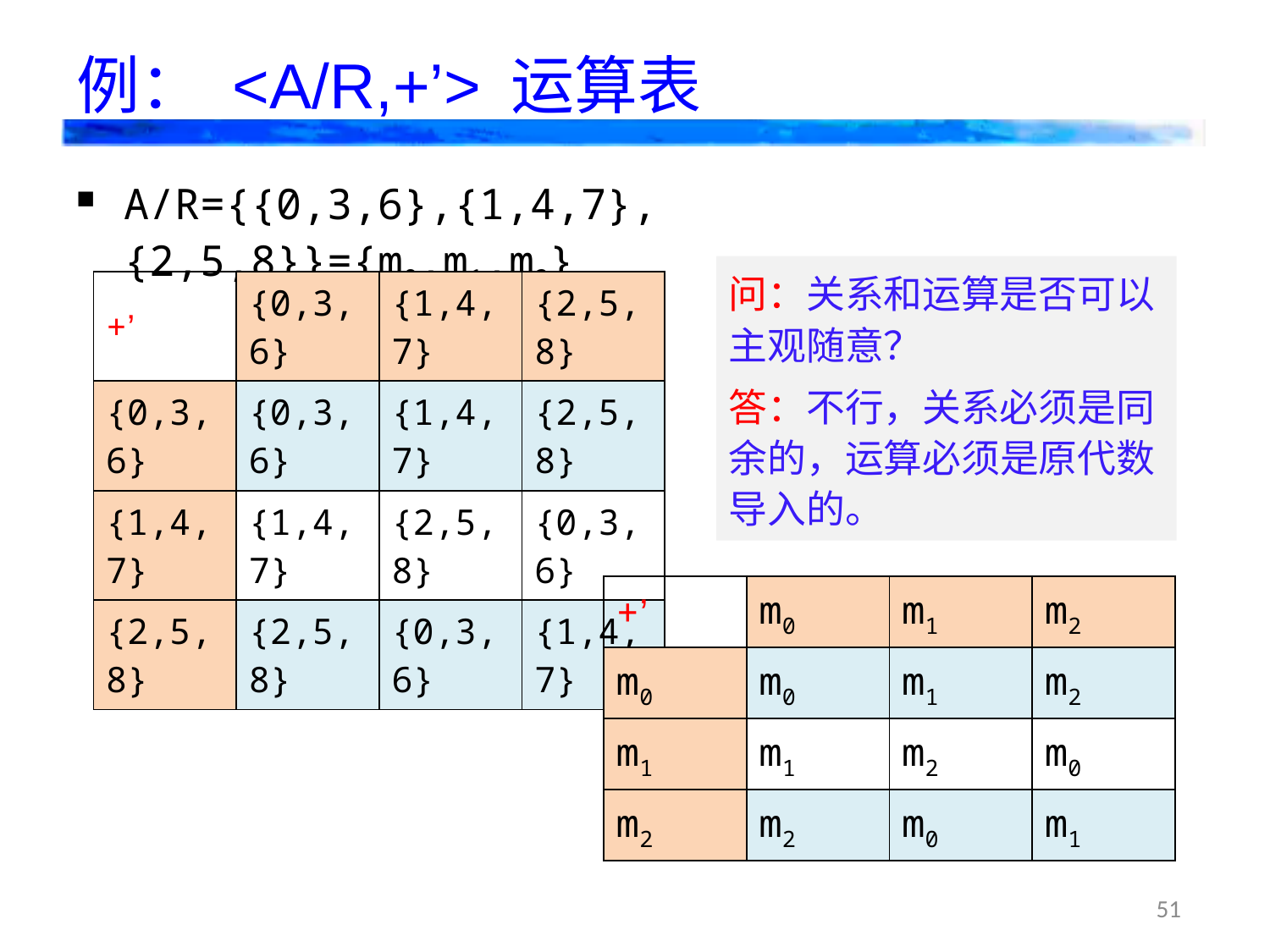

# 例： <A/R,+’> 运算表
A/R={{0,3,6},{1,4,7},{2,5,8}}={m0,m1,m2}

问：关系和运算是否可以主观随意？
答：不行，关系必须是同余的，运算必须是原代数导入的。
| +’ | {0,3,6} | {1,4,7} | {2,5,8} |
| --- | --- | --- | --- |
| {0,3,6} | {0,3,6} | {1,4,7} | {2,5,8} |
| {1,4,7} | {1,4,7} | {2,5,8} | {0,3,6} |
| {2,5,8} | {2,5,8} | {0,3,6} | {1,4,7} |
| +’ | m0 | m1 | m2 |
| --- | --- | --- | --- |
| m0 | m0 | m1 | m2 |
| m1 | m1 | m2 | m0 |
| m2 | m2 | m0 | m1 |
51